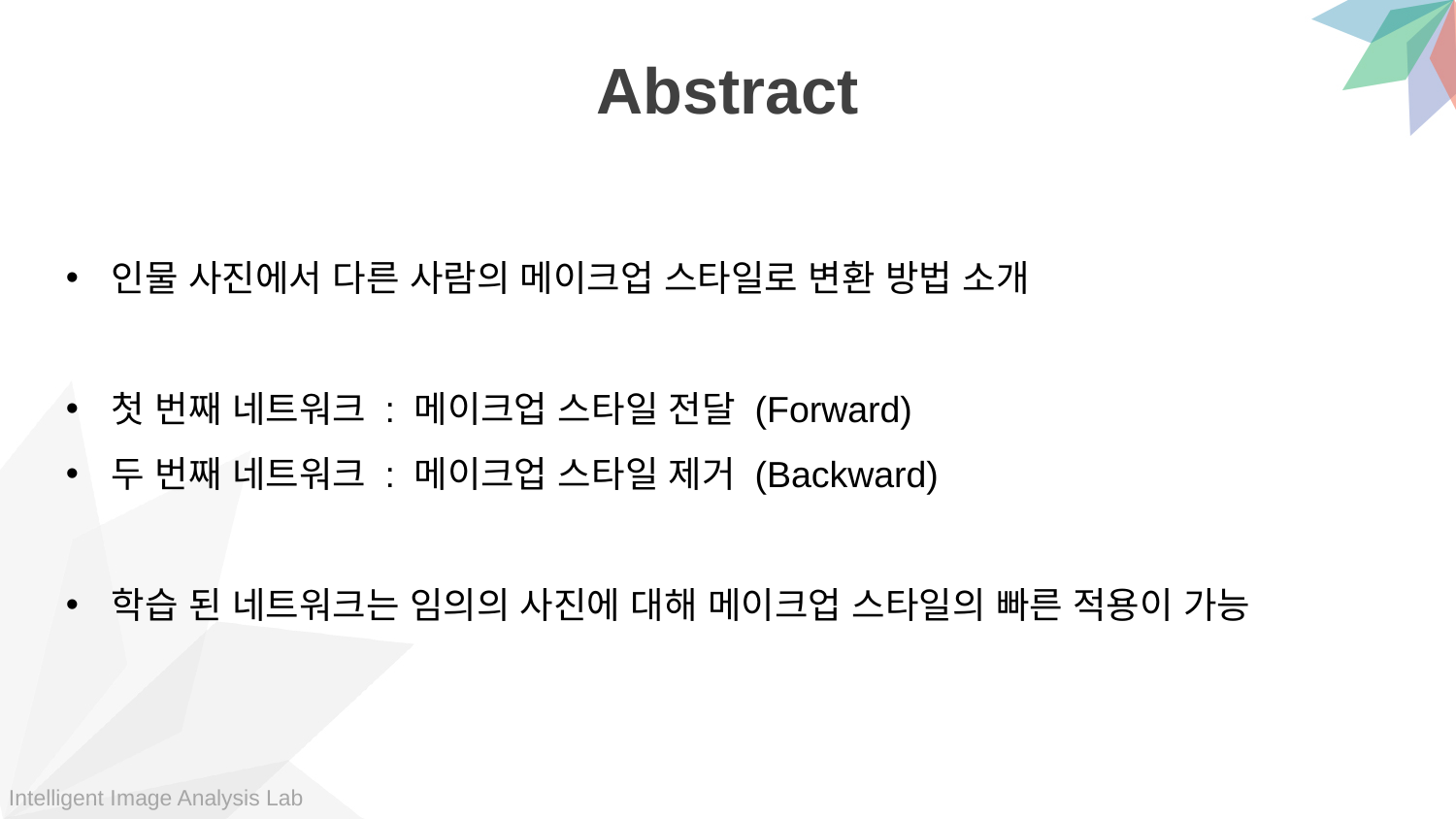

Abstract
인물 사진에서 다른 사람의 메이크업 스타일로 변환 방법 소개

첫 번째 네트워크 : 메이크업 스타일 전달 (Forward)
두 번째 네트워크 : 메이크업 스타일 제거 (Backward)

학습 된 네트워크는 임의의 사진에 대해 메이크업 스타일의 빠른 적용이 가능